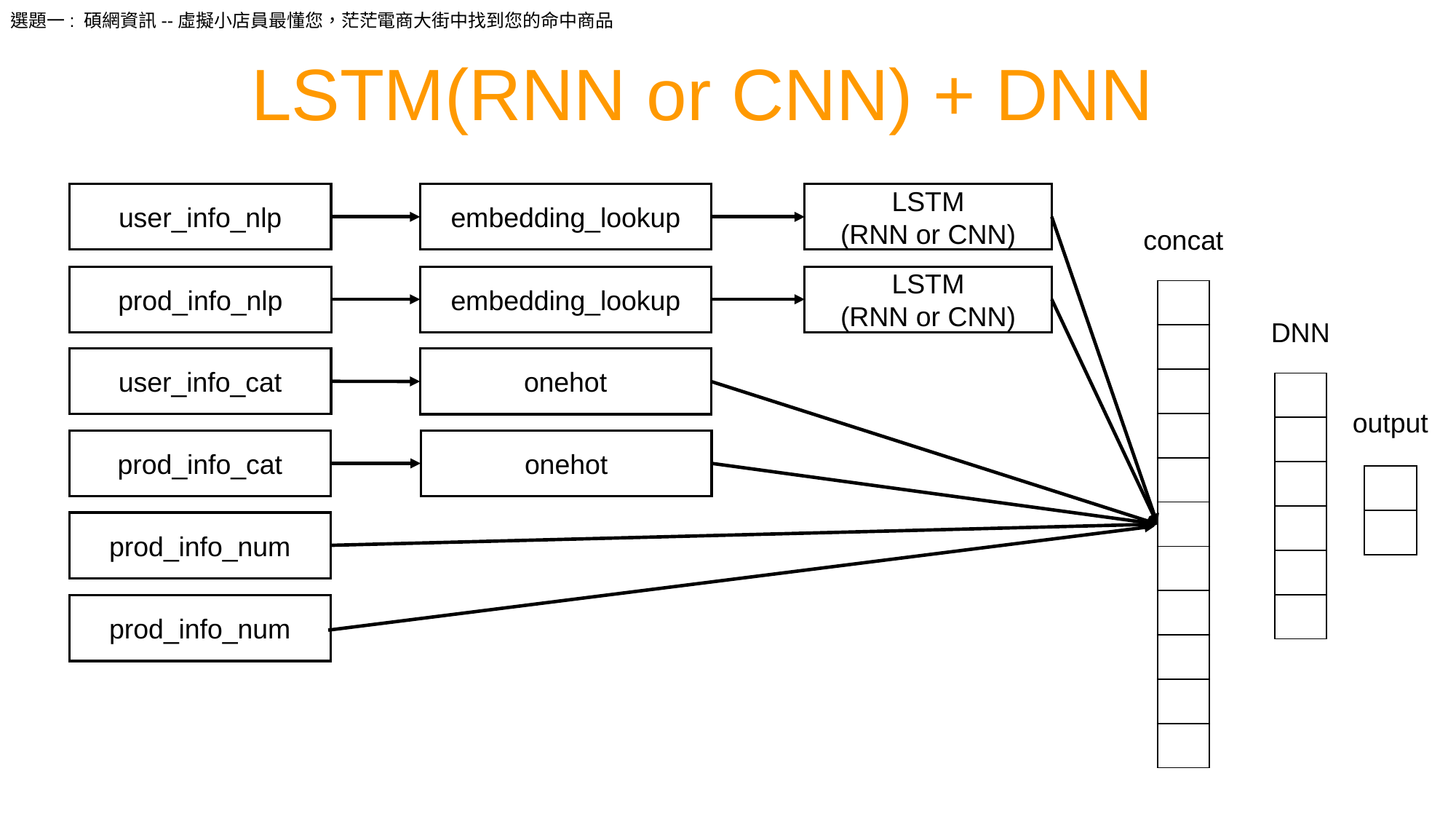

選題一: 碩網資訊--虛擬小店員最懂您，茫茫電商大街中找到您的命中商品
# LSTM(RNN or CNN) + DNN
user_info_nlp
embedding_lookup
LSTM
(RNN or CNN)
concat
prod_info_nlp
embedding_lookup
LSTM
(RNN or CNN)
|  |
| --- |
|  |
|  |
|  |
|  |
|  |
|  |
|  |
|  |
|  |
|  |
DNN
user_info_cat
onehot
|  |
| --- |
|  |
|  |
|  |
|  |
|  |
output
prod_info_cat
onehot
|  |
| --- |
|  |
prod_info_num
prod_info_num